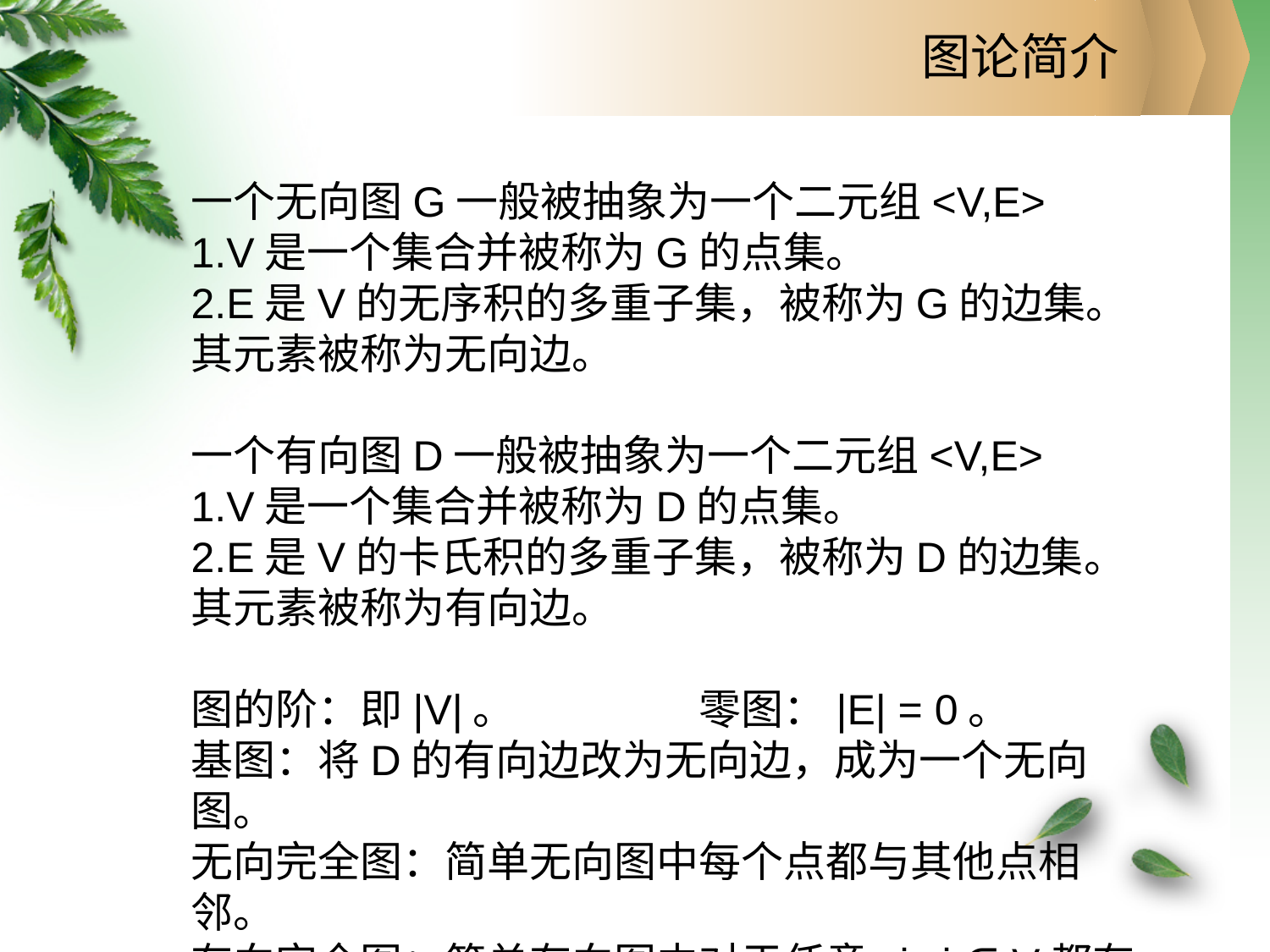

图论简介
一个无向图G一般被抽象为一个二元组<V,E>
1.V是一个集合并被称为G的点集。
2.E是V的无序积的多重子集，被称为G的边集。其元素被称为无向边。

一个有向图D一般被抽象为一个二元组<V,E>
1.V是一个集合并被称为D的点集。
2.E是V的卡氏积的多重子集，被称为D的边集。其元素被称为有向边。

图的阶：即|V|。		零图：|E| = 0。
基图：将D的有向边改为无向边，成为一个无向图。
无向完全图：简单无向图中每个点都与其他点相邻。
有向完全图：简单有向图中对于任意vi,vj ∈ V都有<vi,vj> ∈ E且<vj,vi> ∈ E。